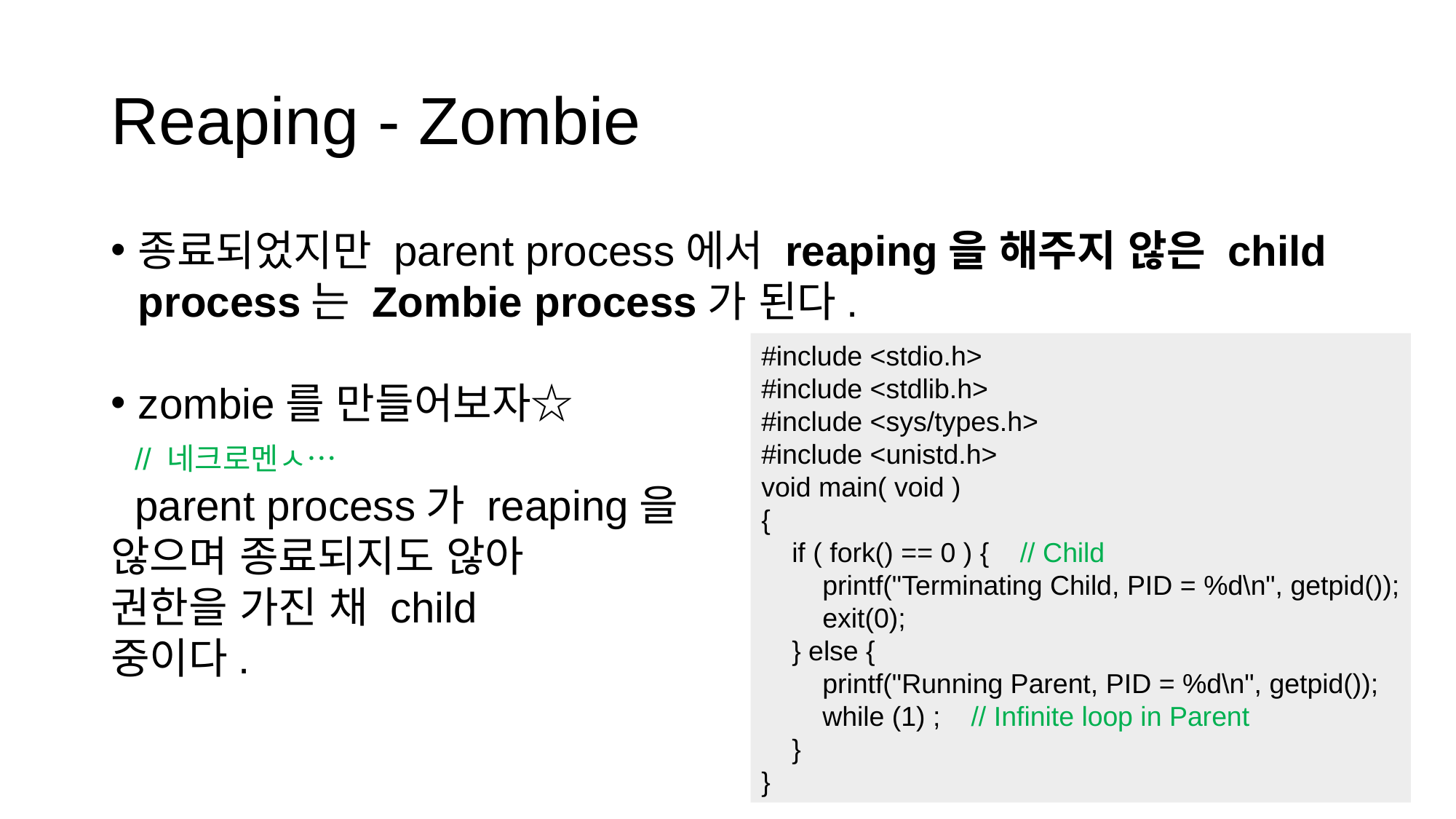

# Reaping - Zombie
종료되었지만 parent process에서 reaping을 해주지 않은 child process는 Zombie process가 된다.

zombie를 만들어보자☆
  // 네크로멘ㅅ…
  parent process가 reaping을                                            하지 않으며 종료되지도 않아                                             reaping 권한을 가진 채 child                                            process를 방치 중이다.

#include <stdio.h>
#include <stdlib.h>
#include <sys/types.h>
#include <unistd.h>
void main( void )
{
    if ( fork() == 0 ) {    // Child
        printf("Terminating Child, PID = %d\n", getpid());
        exit(0);
    } else {
        printf("Running Parent, PID = %d\n", getpid());
        while (1) ;    // Infinite loop in Parent
    }
}